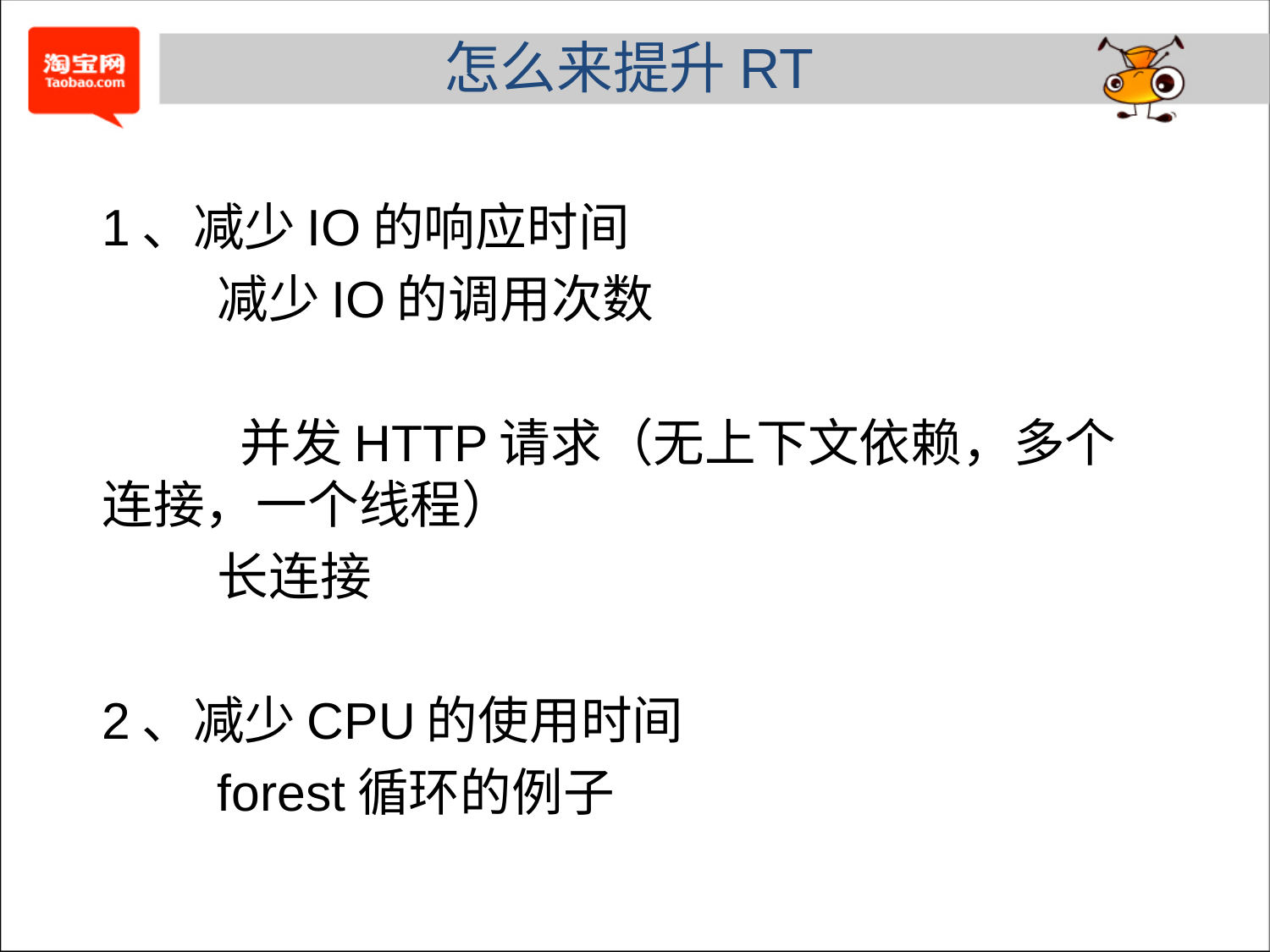

# 怎么来提升RT
1、减少IO的响应时间
	减少IO的调用次数

	 并发HTTP请求（无上下文依赖，多个连接，一个线程）
	长连接

2、减少CPU的使用时间
	forest循环的例子